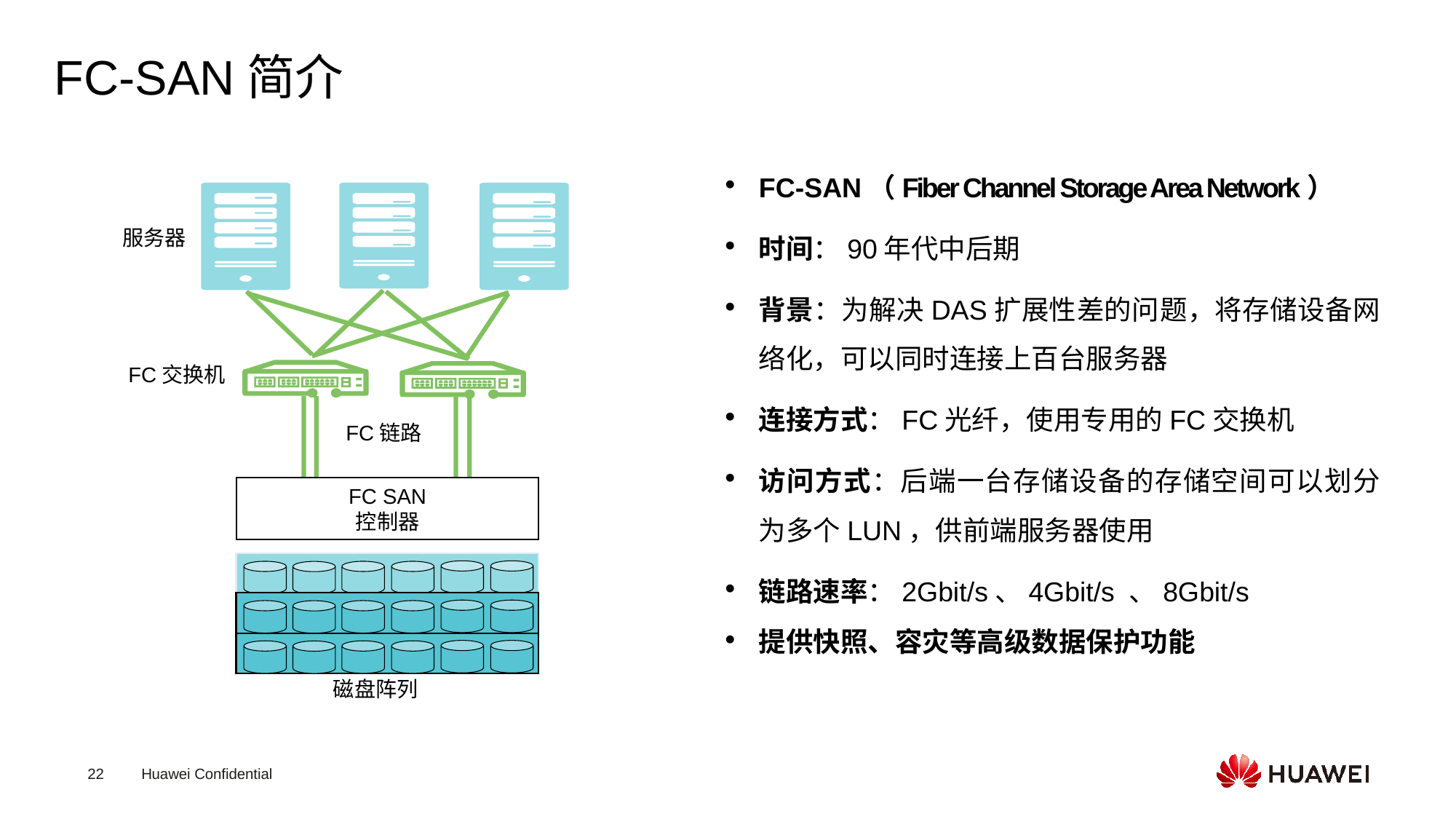

# FC-SAN简介
FC-SAN（Fiber Channel Storage Area Network）
时间：90年代中后期
背景：为解决DAS扩展性差的问题，将存储设备网络化，可以同时连接上百台服务器
连接方式：FC光纤，使用专用的FC交换机
访问方式：后端一台存储设备的存储空间可以划分为多个LUN，供前端服务器使用
链路速率：2Gbit/s、4Gbit/s 、8Gbit/s
提供快照、容灾等高级数据保护功能

服务器

FC交换机

FC链路
FC SAN
控制器

磁盘阵列